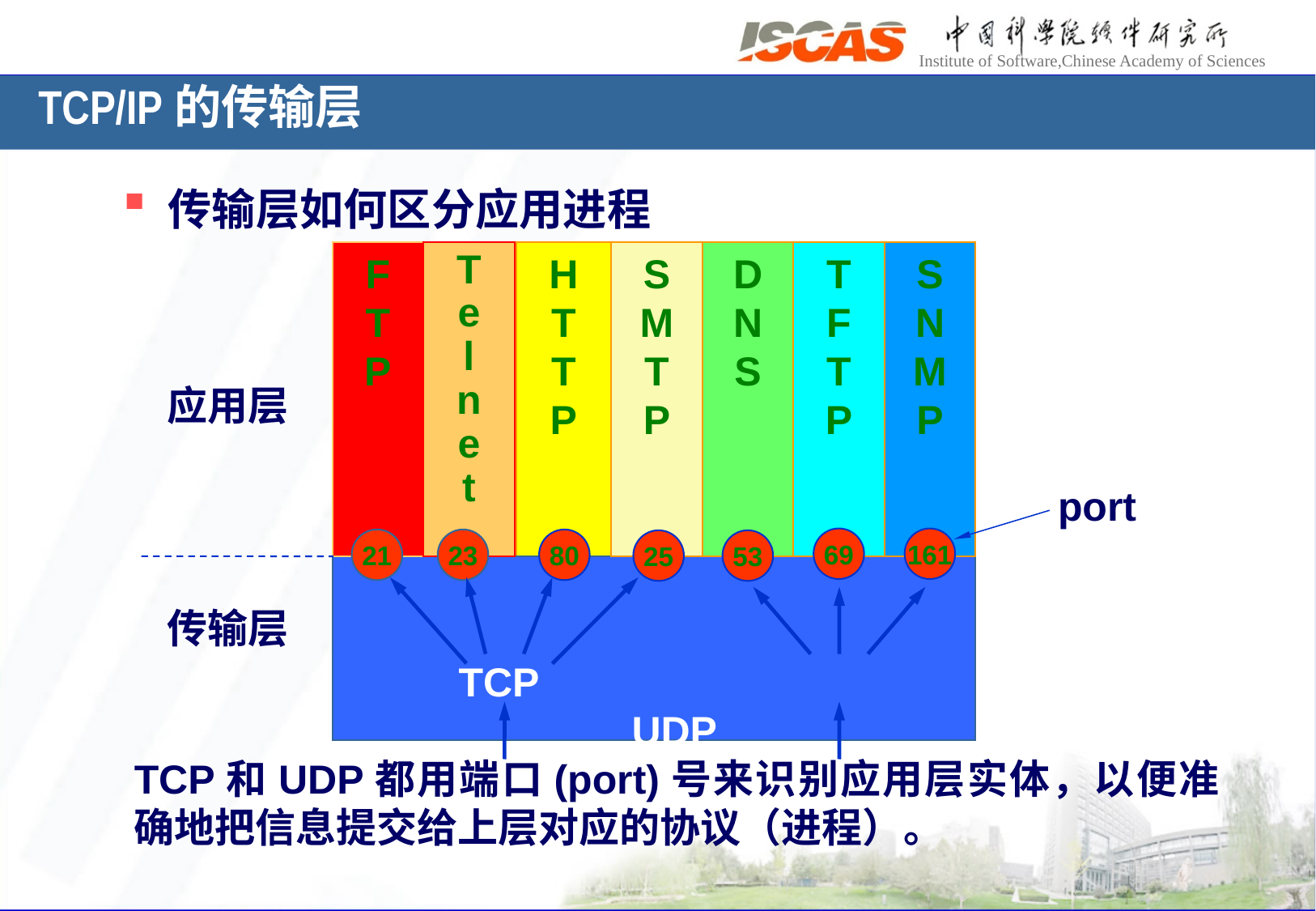

# TCP/IP的传输层
传输层如何区分应用进程
F
T
P
T
e
l
n
e
t
H
T
T
P
S
M
T
P
D
N
S
T
F
T
P
S
N
M
P
应用层
port

69
161
21
23
80
25
53

传输层
TCP                                UDP

TCP和UDP都用端口(port)号来识别应用层实体，以便准确地把信息提交给上层对应的协议（进程）。